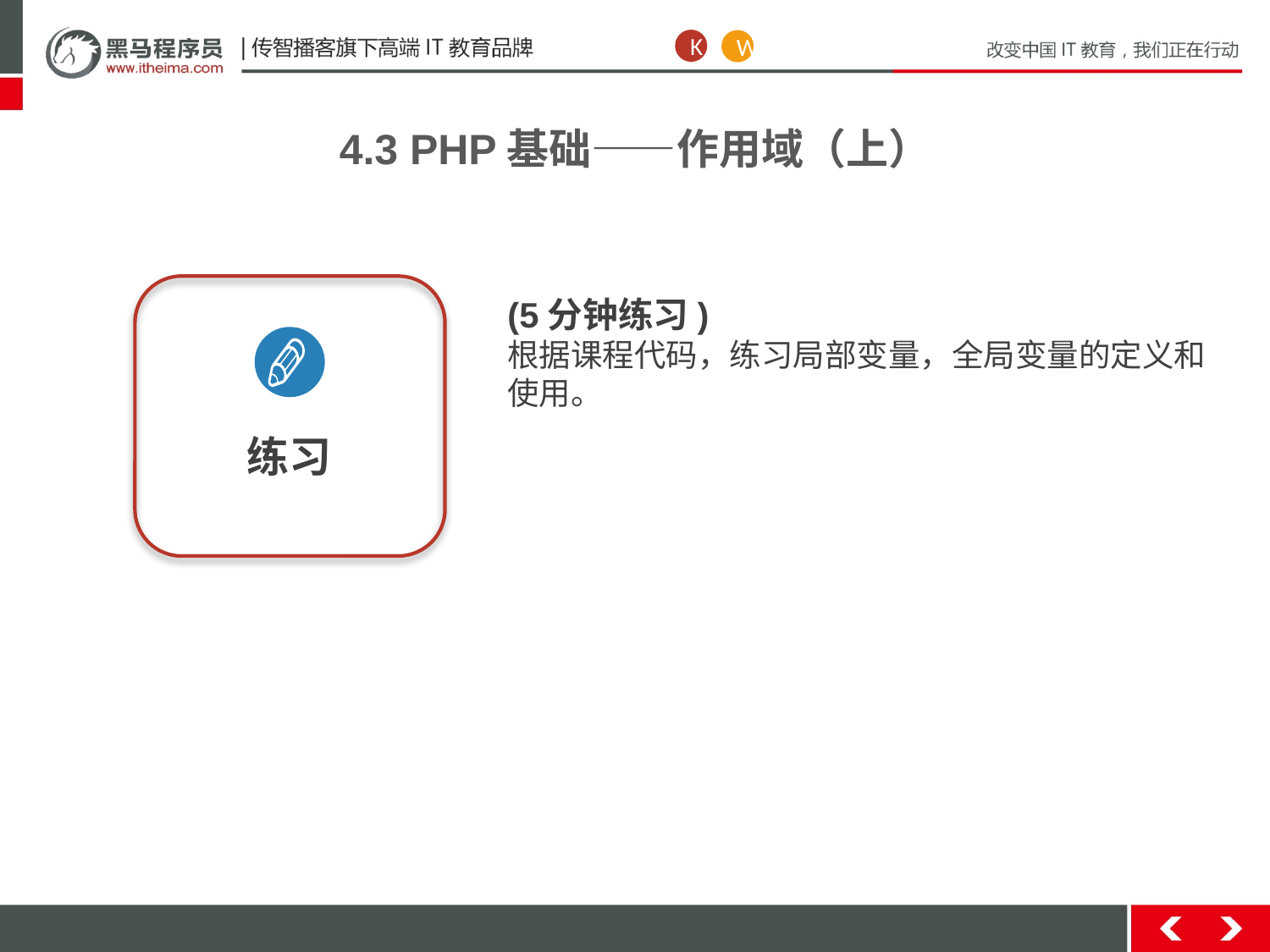

K
W
4.3 PHP基础——作用域（上）

练习
(5分钟练习)
根据课程代码，练习局部变量，全局变量的定义和使用。